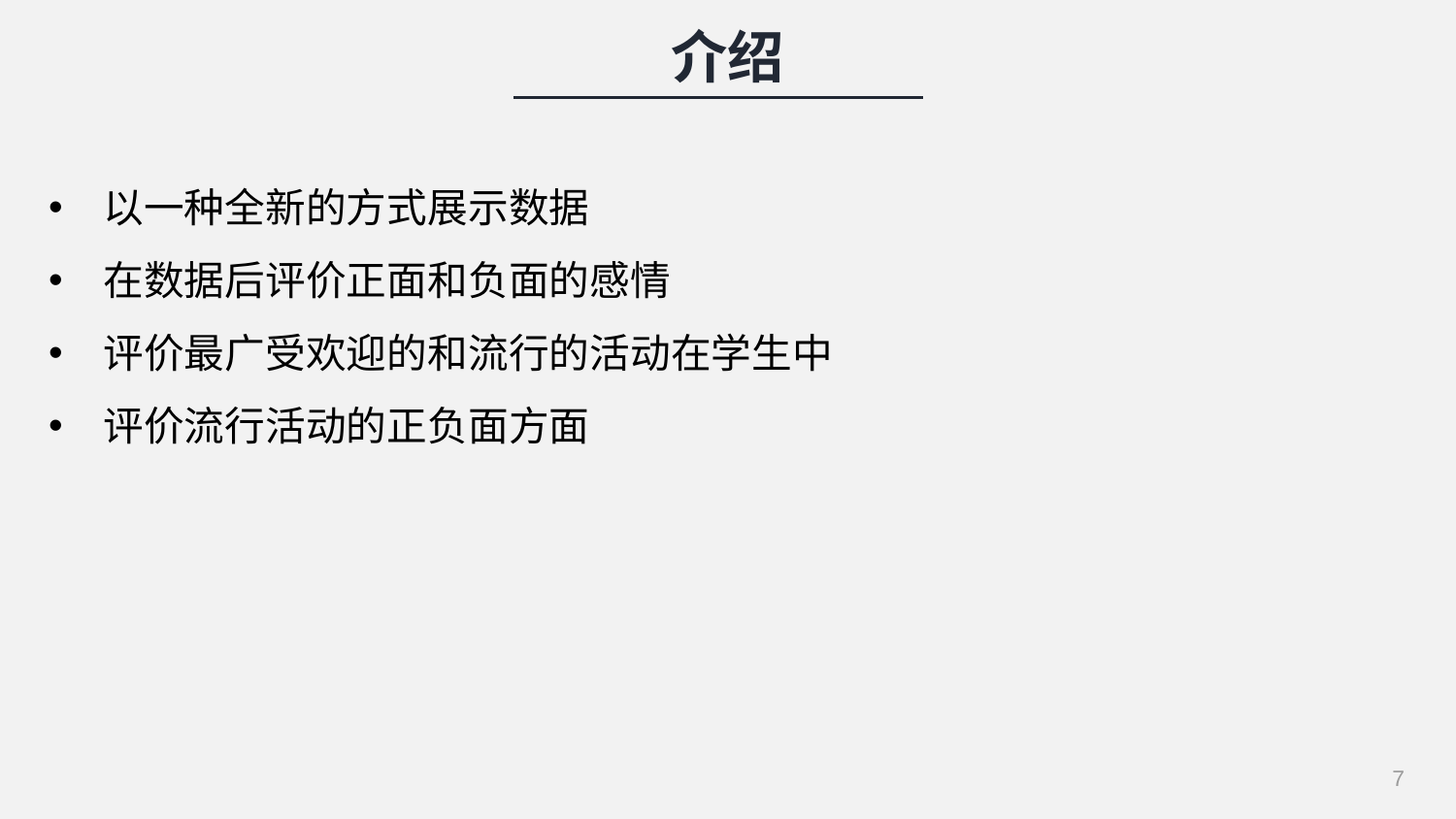

介绍
以一种全新的方式展示数据
在数据后评价正面和负面的感情
评价最广受欢迎的和流行的活动在学生中
评价流行活动的正负面方面
7